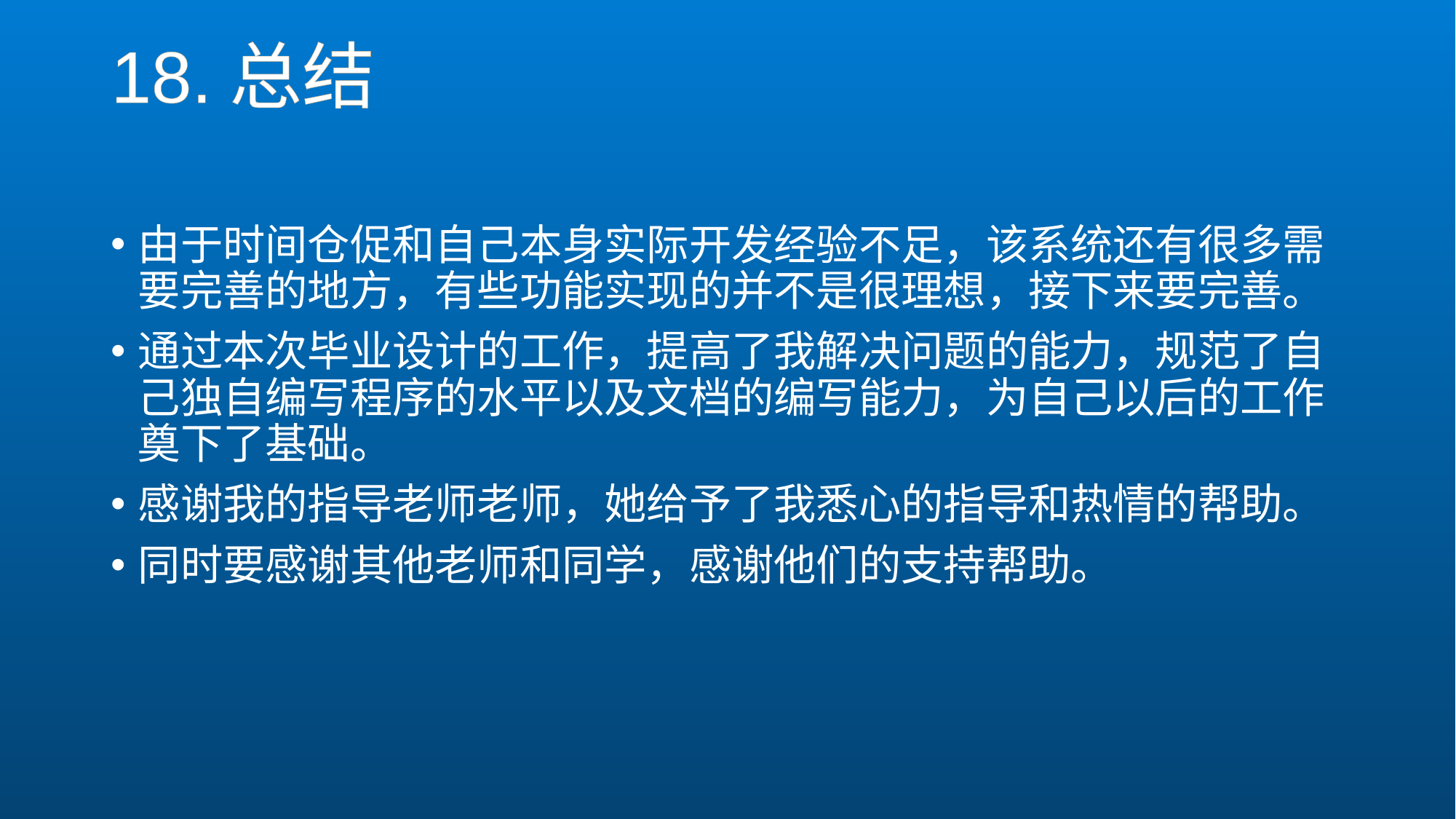

# 18.总结
由于时间仓促和自己本身实际开发经验不足，该系统还有很多需要完善的地方，有些功能实现的并不是很理想，接下来要完善。
通过本次毕业设计的工作，提高了我解决问题的能力，规范了自己独自编写程序的水平以及文档的编写能力，为自己以后的工作奠下了基础。
感谢我的指导老师老师，她给予了我悉心的指导和热情的帮助。
同时要感谢其他老师和同学，感谢他们的支持帮助。